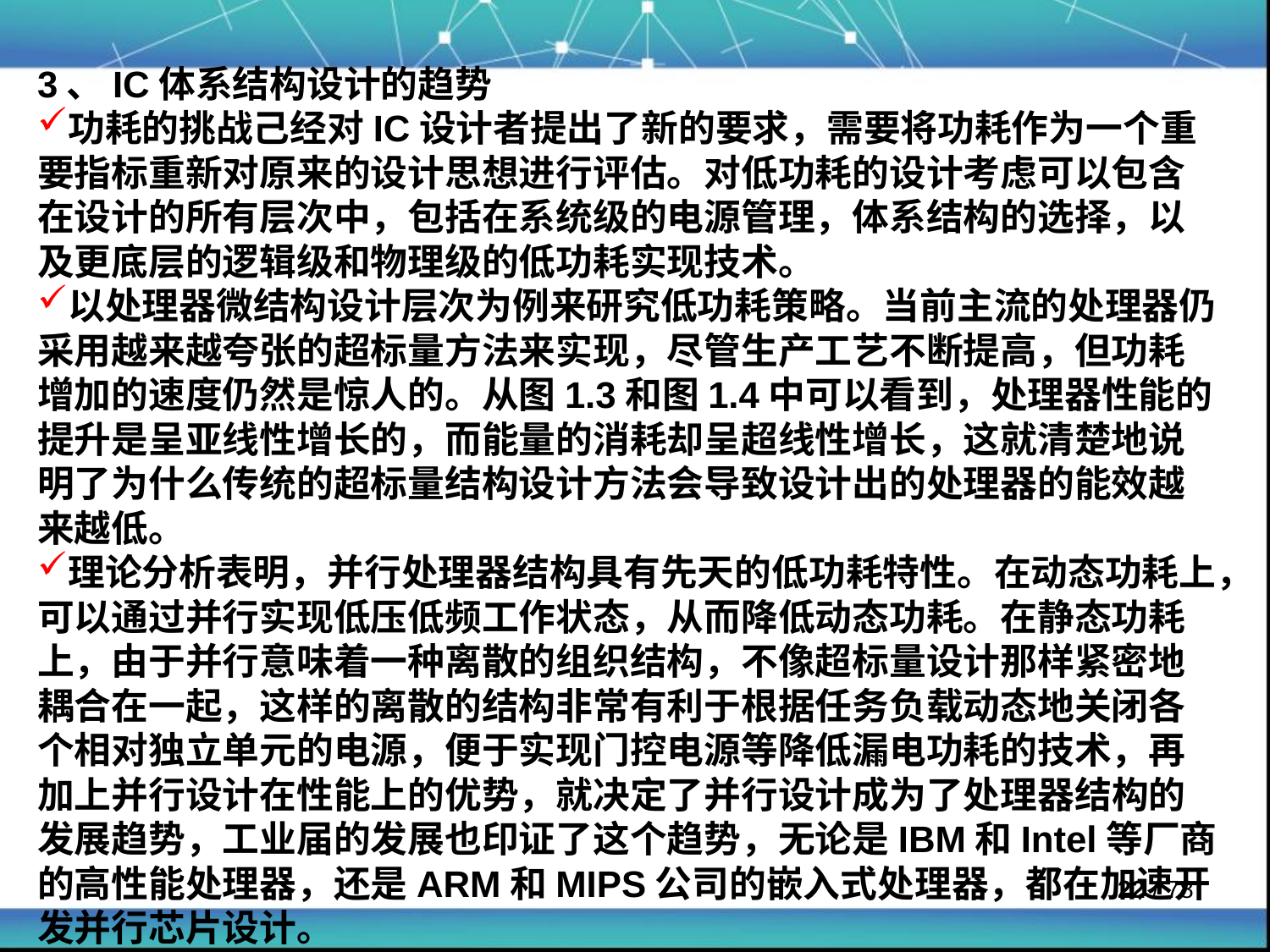

3、IC体系结构设计的趋势
功耗的挑战己经对IC设计者提出了新的要求，需要将功耗作为一个重要指标重新对原来的设计思想进行评估。对低功耗的设计考虑可以包含在设计的所有层次中，包括在系统级的电源管理，体系结构的选择，以及更底层的逻辑级和物理级的低功耗实现技术。
以处理器微结构设计层次为例来研究低功耗策略。当前主流的处理器仍采用越来越夸张的超标量方法来实现，尽管生产工艺不断提高，但功耗增加的速度仍然是惊人的。从图1.3和图1.4中可以看到，处理器性能的提升是呈亚线性增长的，而能量的消耗却呈超线性增长，这就清楚地说明了为什么传统的超标量结构设计方法会导致设计出的处理器的能效越来越低。
理论分析表明，并行处理器结构具有先天的低功耗特性。在动态功耗上，可以通过并行实现低压低频工作状态，从而降低动态功耗。在静态功耗上，由于并行意味着一种离散的组织结构，不像超标量设计那样紧密地耦合在一起，这样的离散的结构非常有利于根据任务负载动态地关闭各个相对独立单元的电源，便于实现门控电源等降低漏电功耗的技术，再加上并行设计在性能上的优势，就决定了并行设计成为了处理器结构的发展趋势，工业届的发展也印证了这个趋势，无论是IBM和Intel等厂商的高性能处理器，还是ARM和MIPS公司的嵌入式处理器，都在加速开发并行芯片设计。
22 / 78